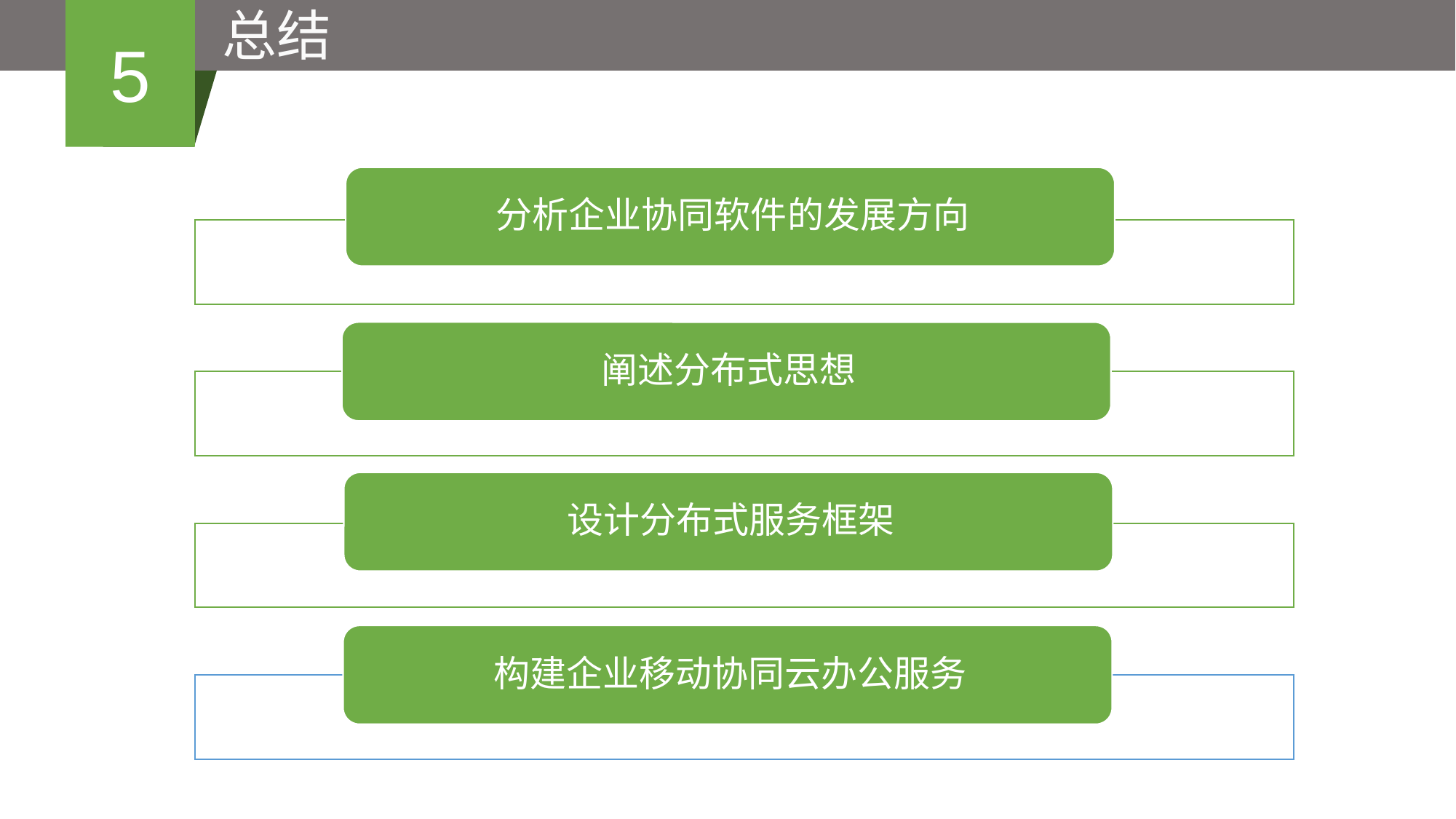

总结
5

分析企业协同软件的发展方向
阐述分布式思想
设计分布式服务框架
构建企业移动协同云办公服务